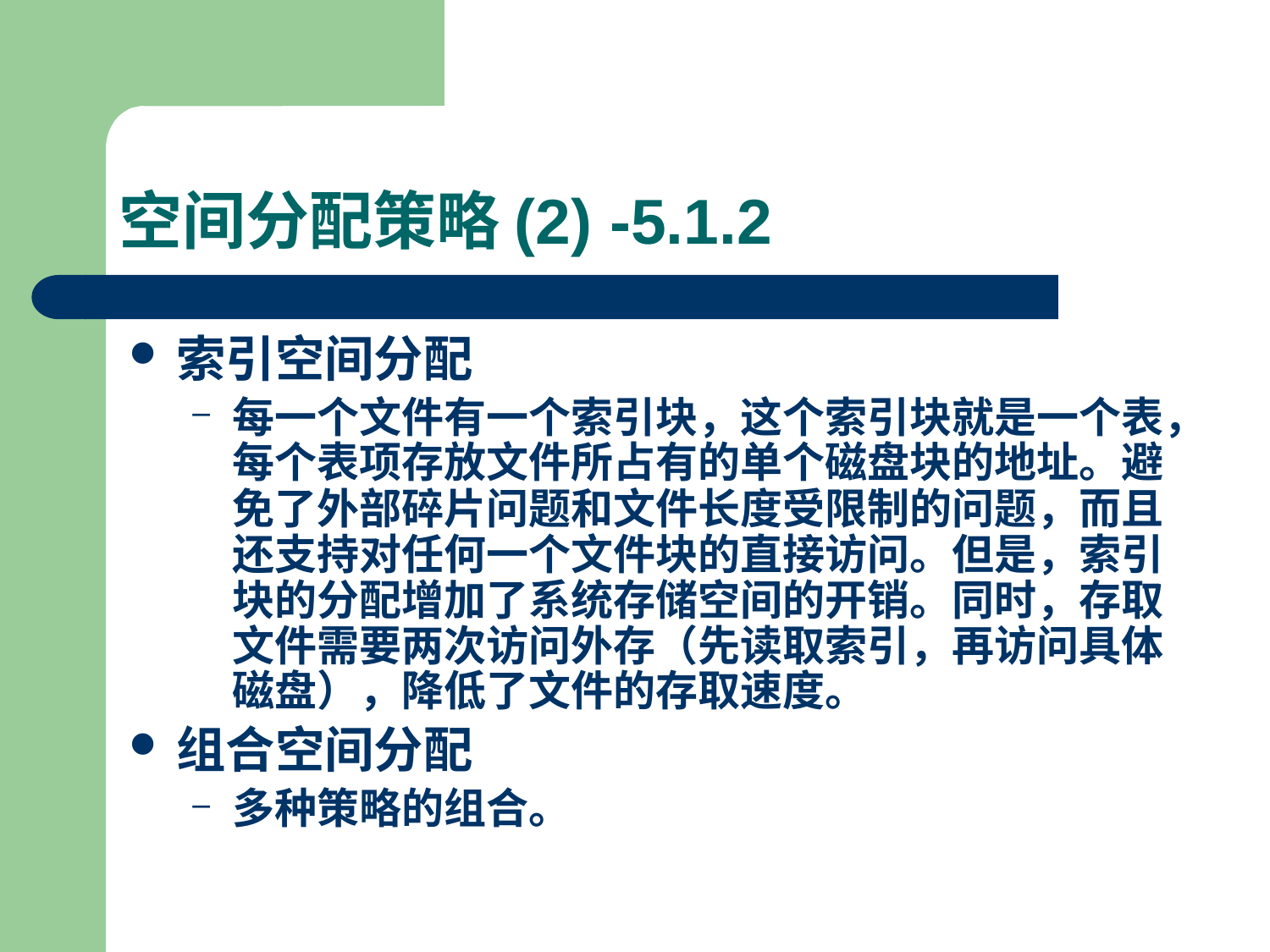

# 空间分配策略(2) -5.1.2
索引空间分配
每一个文件有一个索引块，这个索引块就是一个表，每个表项存放文件所占有的单个磁盘块的地址。避免了外部碎片问题和文件长度受限制的问题，而且还支持对任何一个文件块的直接访问。但是，索引块的分配增加了系统存储空间的开销。同时，存取文件需要两次访问外存（先读取索引，再访问具体磁盘），降低了文件的存取速度。
组合空间分配
多种策略的组合。